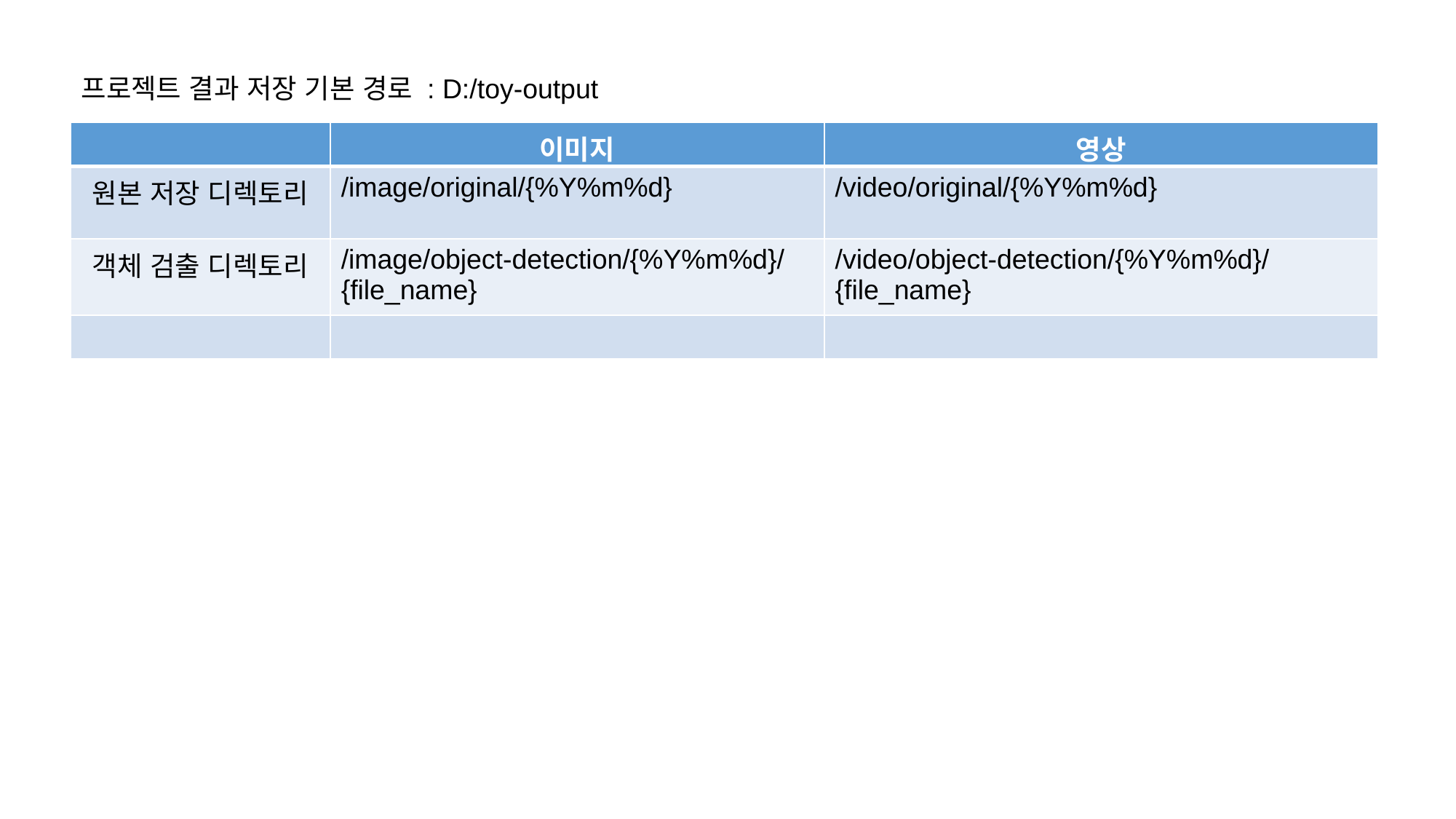

프로젝트 결과 저장 기본 경로 : D:/toy-output
|  | 이미지 | 영상 |
| --- | --- | --- |
| 원본 저장 디렉토리 | /image/original/{%Y%m%d} | /video/original/{%Y%m%d} |
| 객체 검출 디렉토리 | /image/object-detection/{%Y%m%d}/{file\_name} | /video/object-detection/{%Y%m%d}/{file\_name} |
|  |  |  |